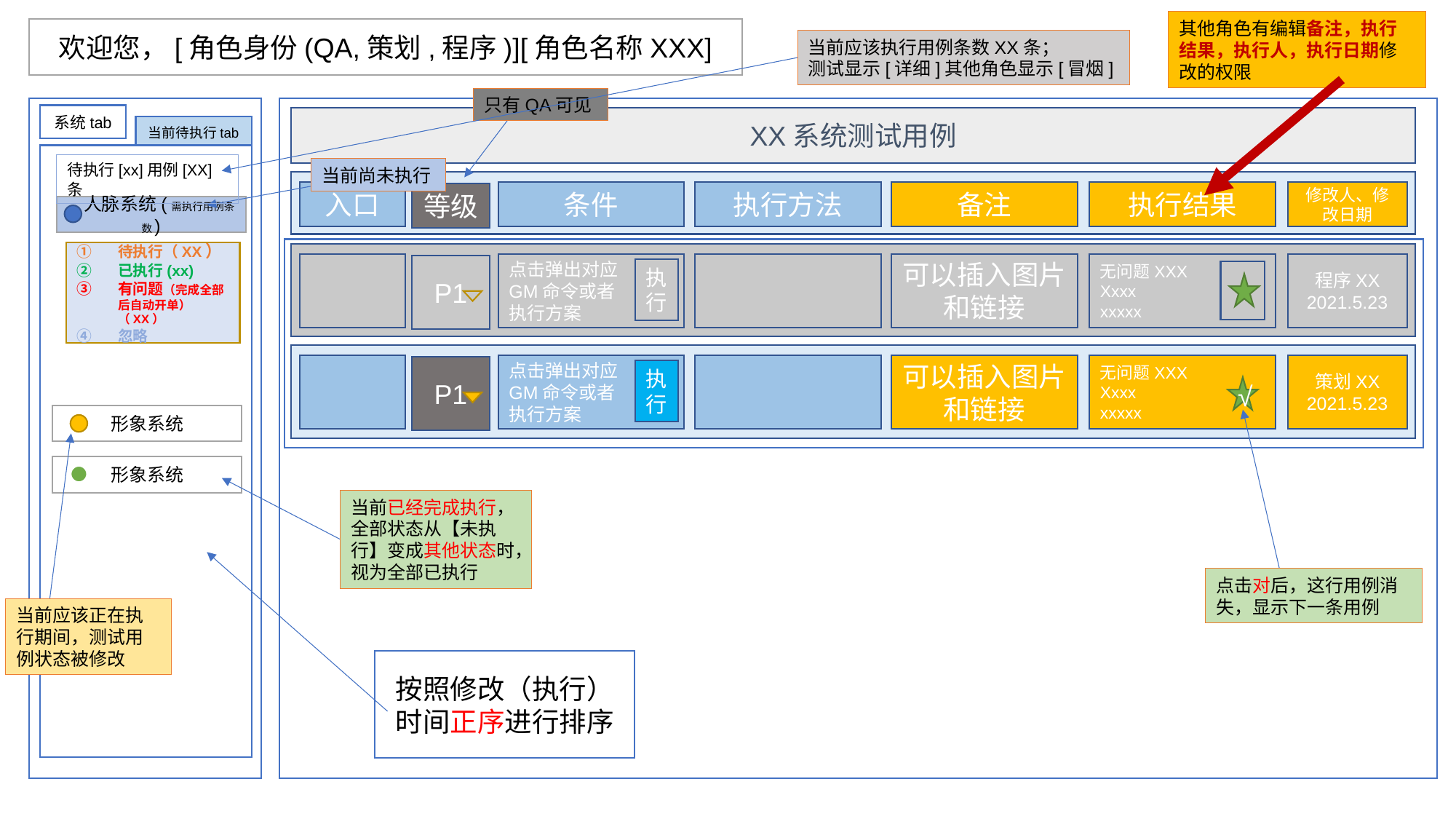

其他角色有编辑备注，执行结果，执行人，执行日期修改的权限
欢迎您，[角色身份(QA,策划,程序)][角色名称XXX]
当前应该执行用例条数XX条；
测试显示[详细]其他角色显示[冒烟]
只有QA可见

系统tab
XX系统测试用例
当前待执行tab

待执行[xx]用例[XX]条
当前尚未执行

修改人、修改日期
执行结果
条件
备注
执行方法
入口
等级
   人脉系统(需执行用例条数)

待执行（XX）
已执行(xx)
有问题（完成全部后自动开单）（XX）
忽略

程序XX
2021.5.23
无问题XXX
Xxxx
xxxxx
点击弹出对应
GM命令或者
执行方案
可以插入图片和链接

P1
执行

策划XX
2021.5.23
无问题XXX
Xxxx
xxxxx
点击弹出对应
GM命令或者
执行方案
可以插入图片和链接

P1
执行
√

形象系统
点击对后，这行用例消失，显示下一条用例

形象系统

当前已经完成执行，全部状态从【未执行】变成其他状态时，视为全部已执行
当前应该正在执行期间，测试用例状态被修改
按照修改（执行）时间正序进行排序